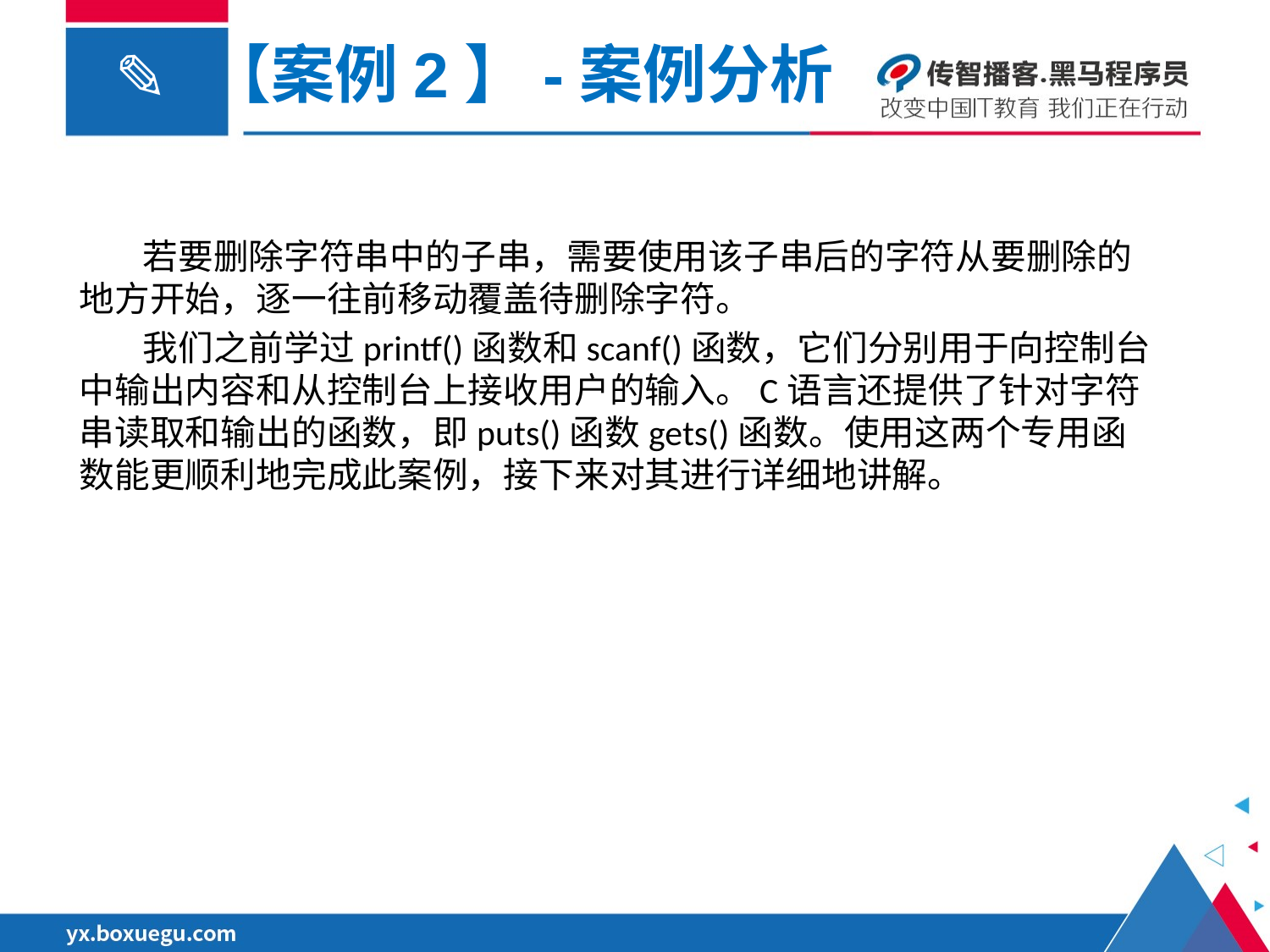

【案例2】-案例分析
       若要删除字符串中的子串，需要使用该子串后的字符从要删除的地方开始，逐一往前移动覆盖待删除字符。
       我们之前学过printf()函数和scanf()函数，它们分别用于向控制台中输出内容和从控制台上接收用户的输入。C语言还提供了针对字符串读取和输出的函数，即puts()函数gets()函数。使用这两个专用函数能更顺利地完成此案例，接下来对其进行详细地讲解。